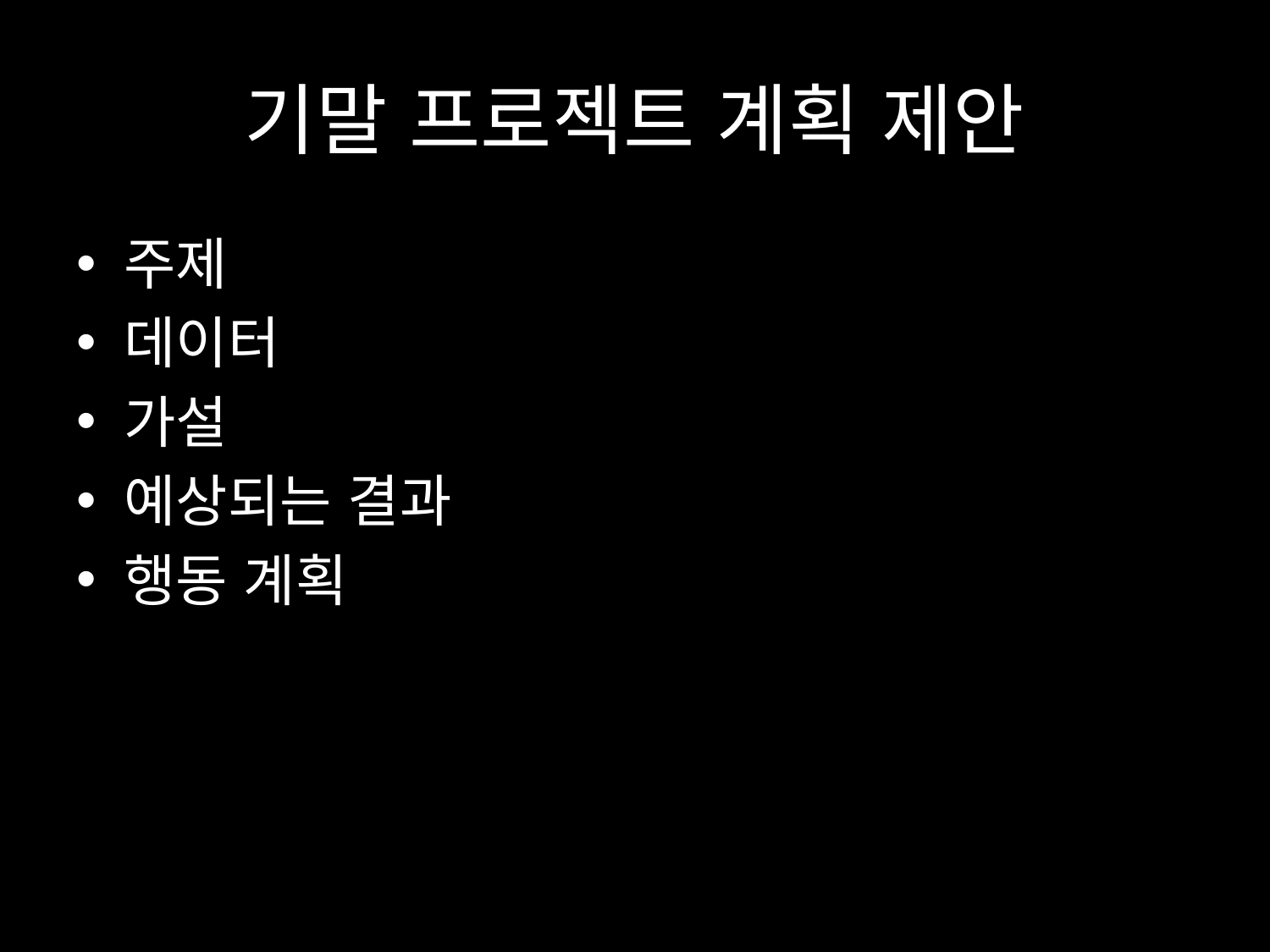

# 기말 프로젝트 계획 제안
주제
데이터
가설
예상되는 결과
행동 계획